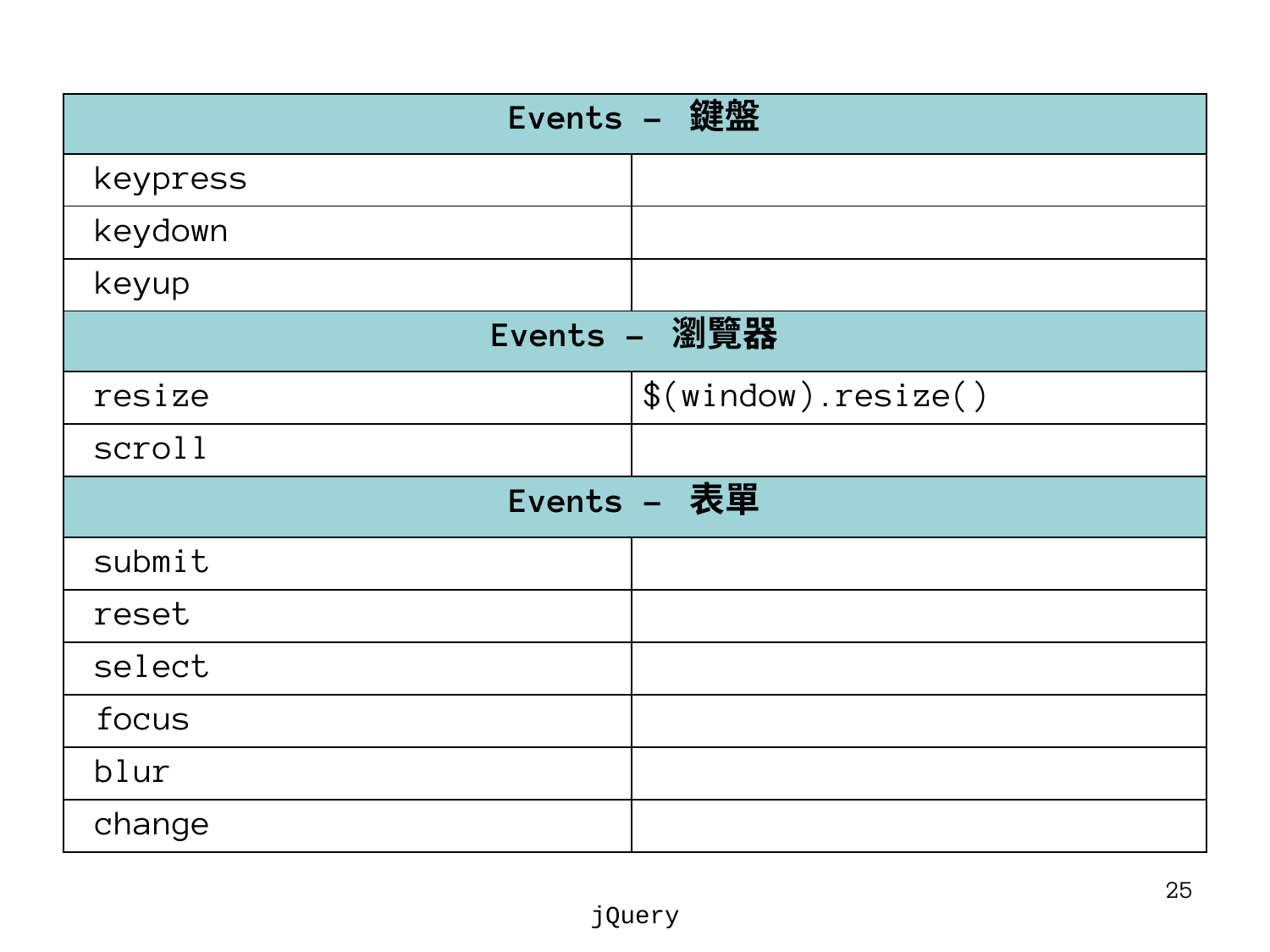

| Events - 鍵盤 |  |
| --- | --- |
| keypress |  |
| keydown |  |
| keyup |  |
| Events - 瀏覽器 |  |
| resize | $(window).resize() |
| scroll |  |
| Events - 表單 |  |
| submit |  |
| reset |  |
| select |  |
| focus |  |
| blur |  |
| change |  |
25
jQuery